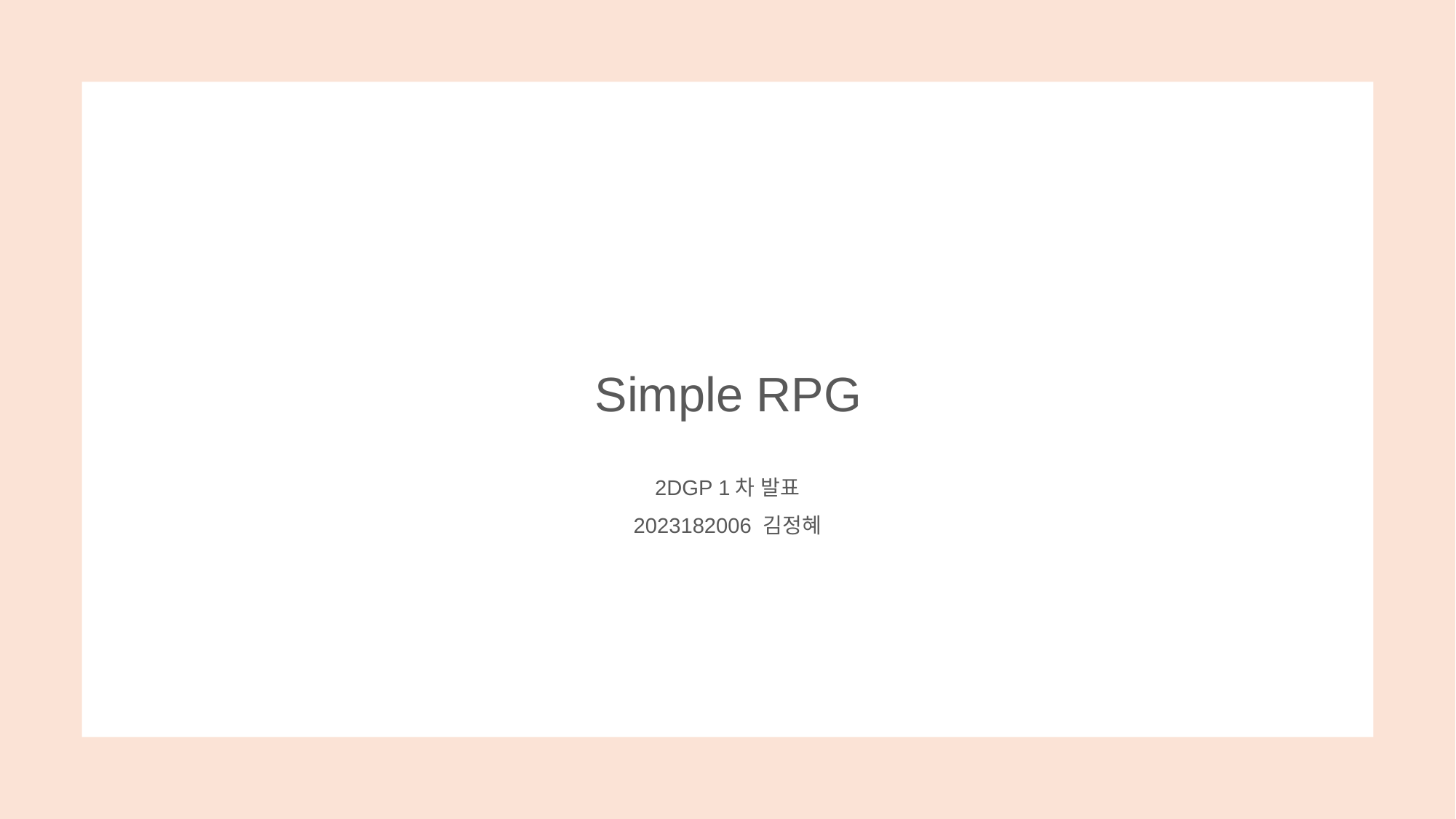

# Simple RPG
2DGP 1차 발표
2023182006 김정혜